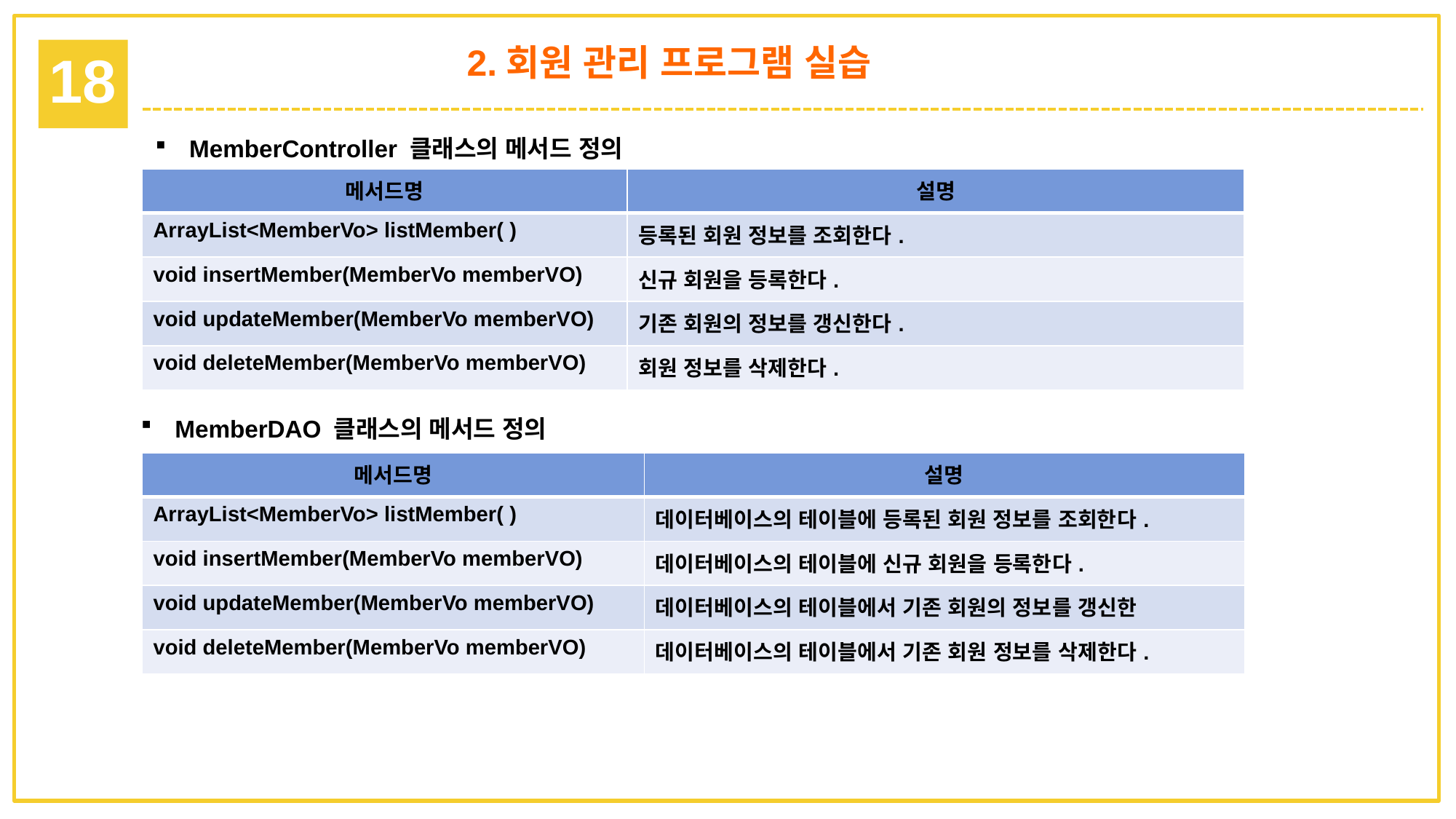

2.회원 관리 프로그램 실습
18

MemberController 클래스의 메서드 정의
| 메서드명 | 설명 |
| --- | --- |
| ArrayList<MemberVo> listMember( ) | 등록된 회원 정보를 조회한다. |
| void insertMember(MemberVo memberVO) | 신규 회원을 등록한다. |
| void updateMember(MemberVo memberVO) | 기존 회원의 정보를 갱신한다. |
| void deleteMember(MemberVo memberVO) | 회원 정보를 삭제한다. |
MemberDAO 클래스의 메서드 정의
| 메서드명 | 설명 |
| --- | --- |
| ArrayList<MemberVo> listMember( ) | 데이터베이스의 테이블에 등록된 회원 정보를 조회한다. |
| void insertMember(MemberVo memberVO) | 데이터베이스의 테이블에 신규 회원을 등록한다. |
| void updateMember(MemberVo memberVO) | 데이터베이스의 테이블에서 기존 회원의 정보를 갱신한 |
| void deleteMember(MemberVo memberVO) | 데이터베이스의 테이블에서 기존 회원 정보를 삭제한다. |